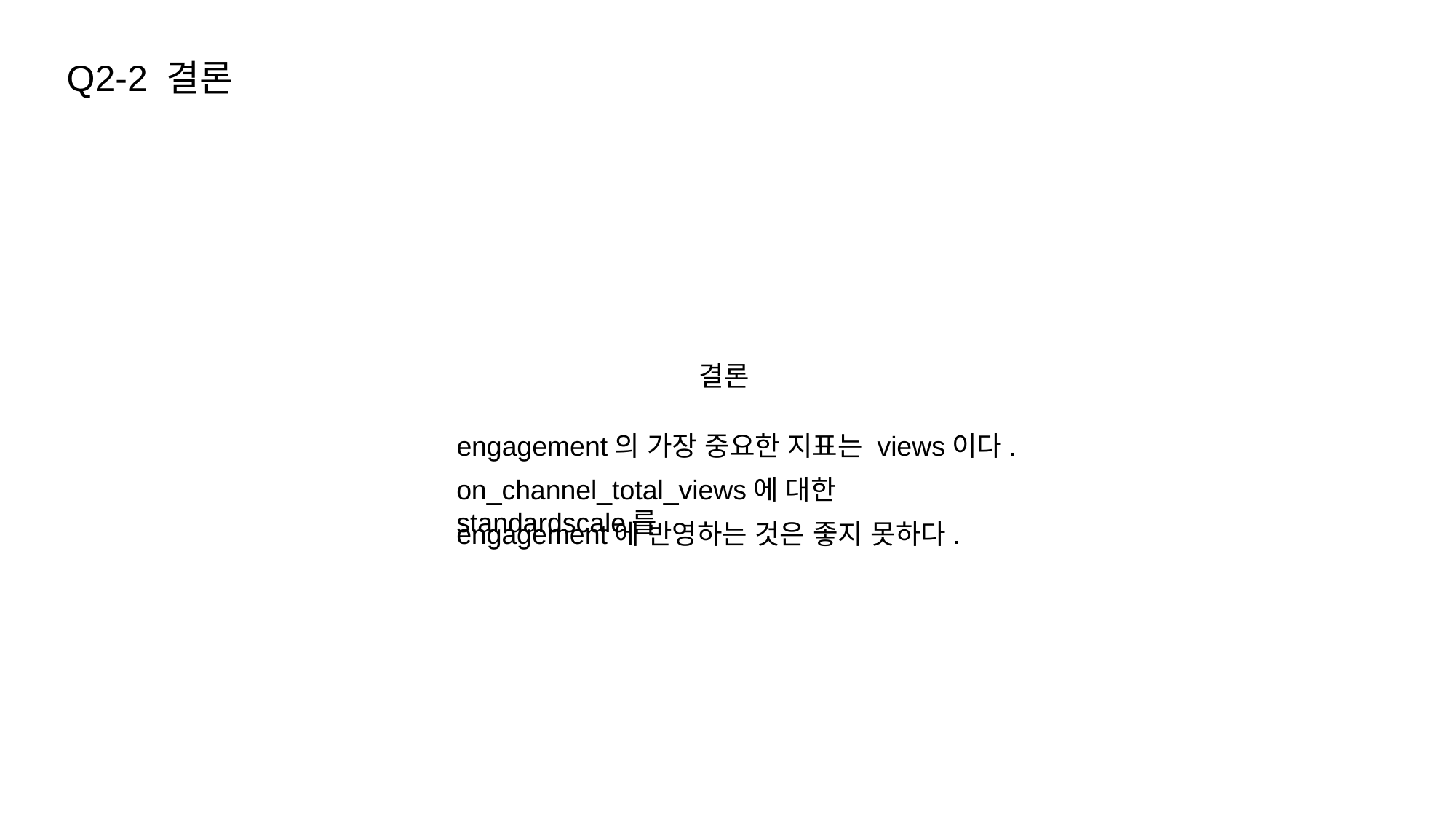

Q2-2 결론
결론
engagement의 가장 중요한 지표는 views이다.
on_channel_total_views에 대한 standardscale를
engagement에 반영하는 것은 좋지 못하다.